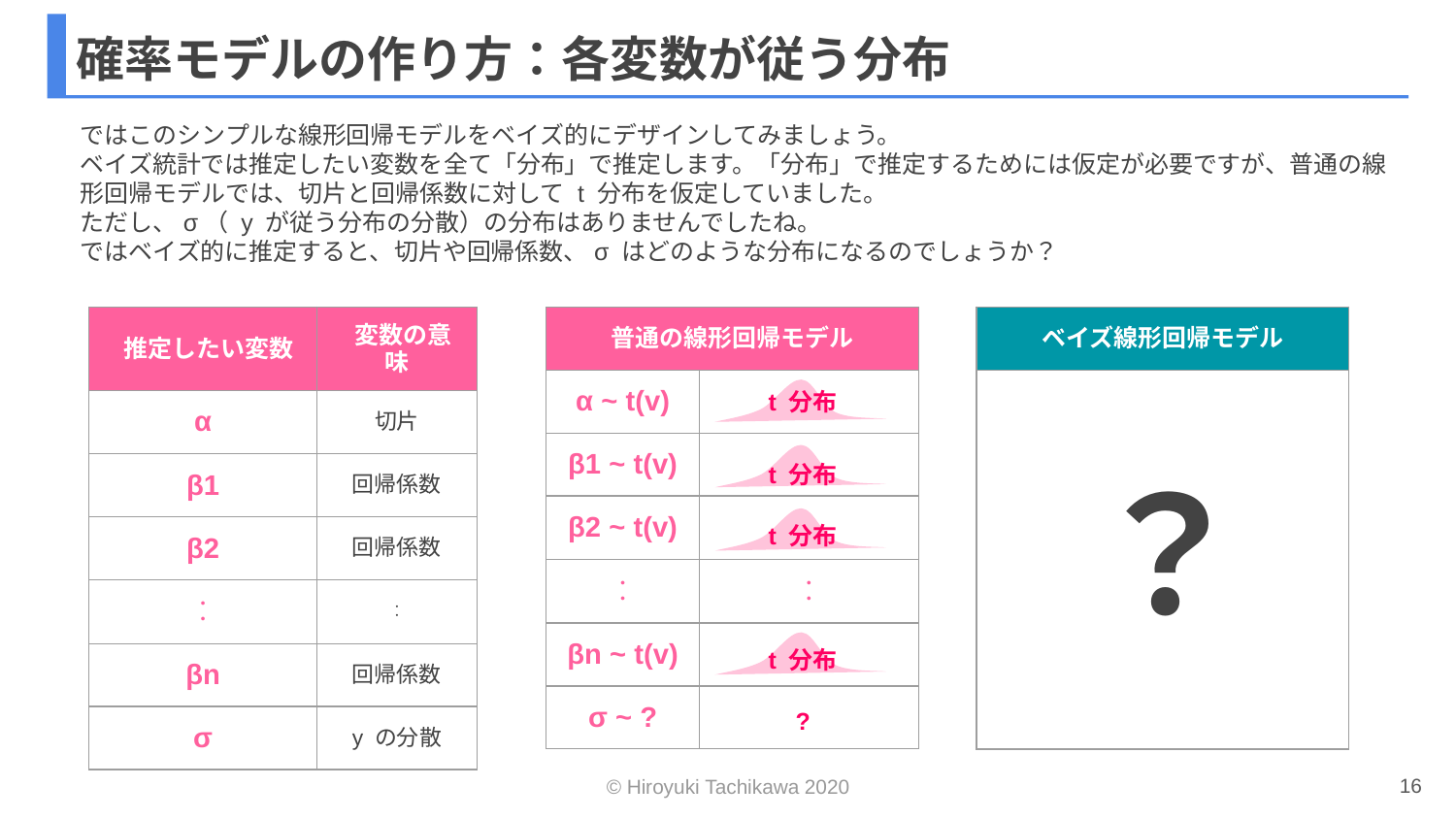

# 確率モデルの作り方：各変数が従う分布
ではこのシンプルな線形回帰モデルをベイズ的にデザインしてみましょう。
ベイズ統計では推定したい変数を全て「分布」で推定します。「分布」で推定するためには仮定が必要ですが、普通の線形回帰モデルでは、切片と回帰係数に対して t 分布を仮定していました。
ただし、σ（ y が従う分布の分散）の分布はありませんでしたね。
ではベイズ的に推定すると、切片や回帰係数、σ はどのような分布になるのでしょうか？
| ベイズ線形回帰モデル |  |
| --- | --- |
|  |  |
| 推定したい変数 | 変数の意味 |
| --- | --- |
| α | 切片 |
| β1 | 回帰係数 |
| β2 | 回帰係数 |
| ・ ・ | ・ ・ |
| βn | 回帰係数 |
| σ | y の分散 |
| 普通の線形回帰モデル |  |
| --- | --- |
| α ~ t(v) |  |
| β1 ~ t(v) |  |
| β2 ~ t(v) |  |
| ・ ・ | ・ ・ |
| βn ~ t(v) |  |
| σ ~ ? |  |

t 分布

？
t 分布

t 分布

t 分布
?
16